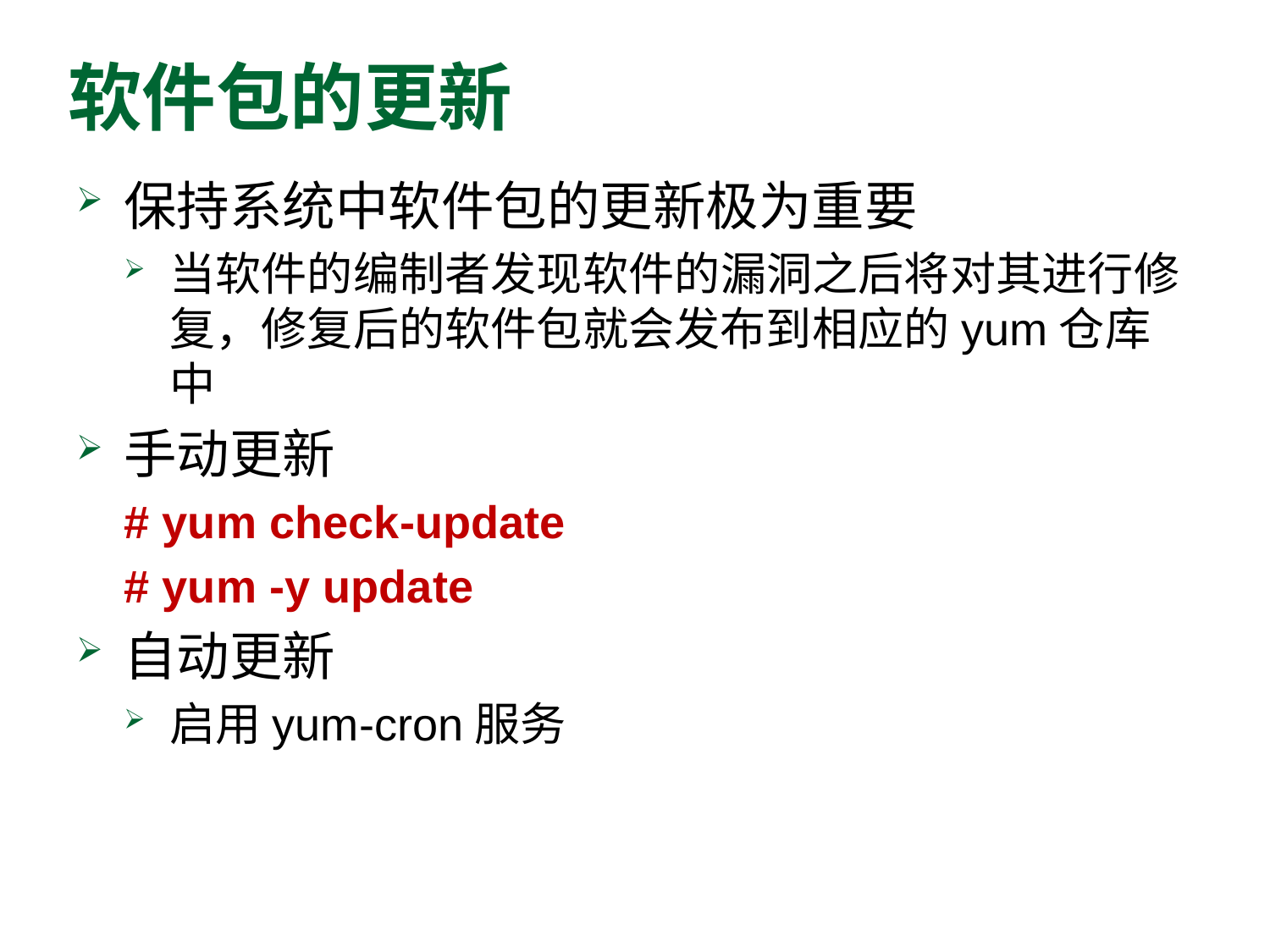

# 软件包的更新
保持系统中软件包的更新极为重要
当软件的编制者发现软件的漏洞之后将对其进行修复，修复后的软件包就会发布到相应的yum仓库中
手动更新
# yum check-update
# yum -y update
自动更新
启用yum-cron服务